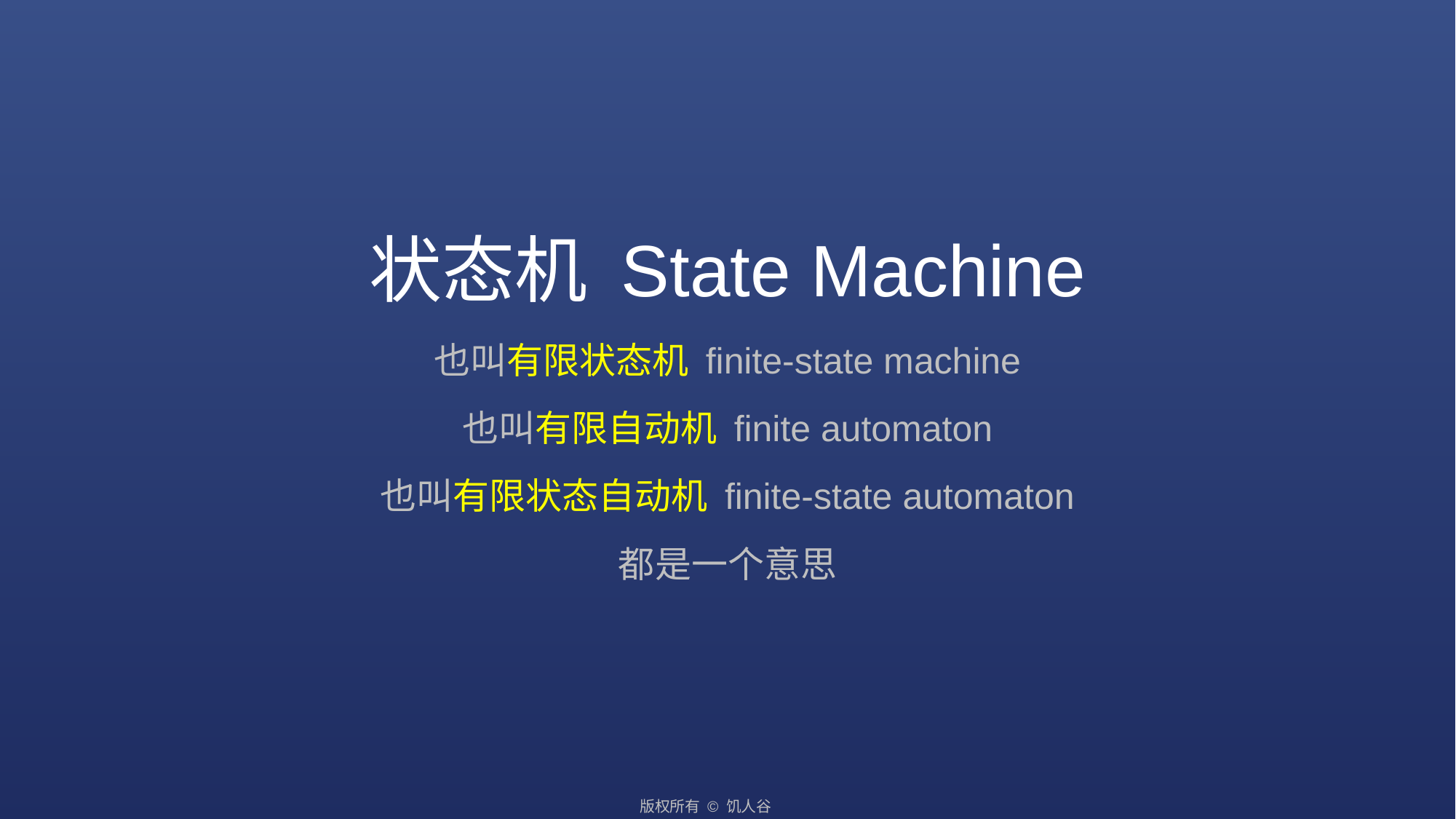

# 状态机 State Machine
也叫有限状态机 finite-state machine
也叫有限自动机 finite automaton
也叫有限状态自动机 finite-state automaton
都是一个意思